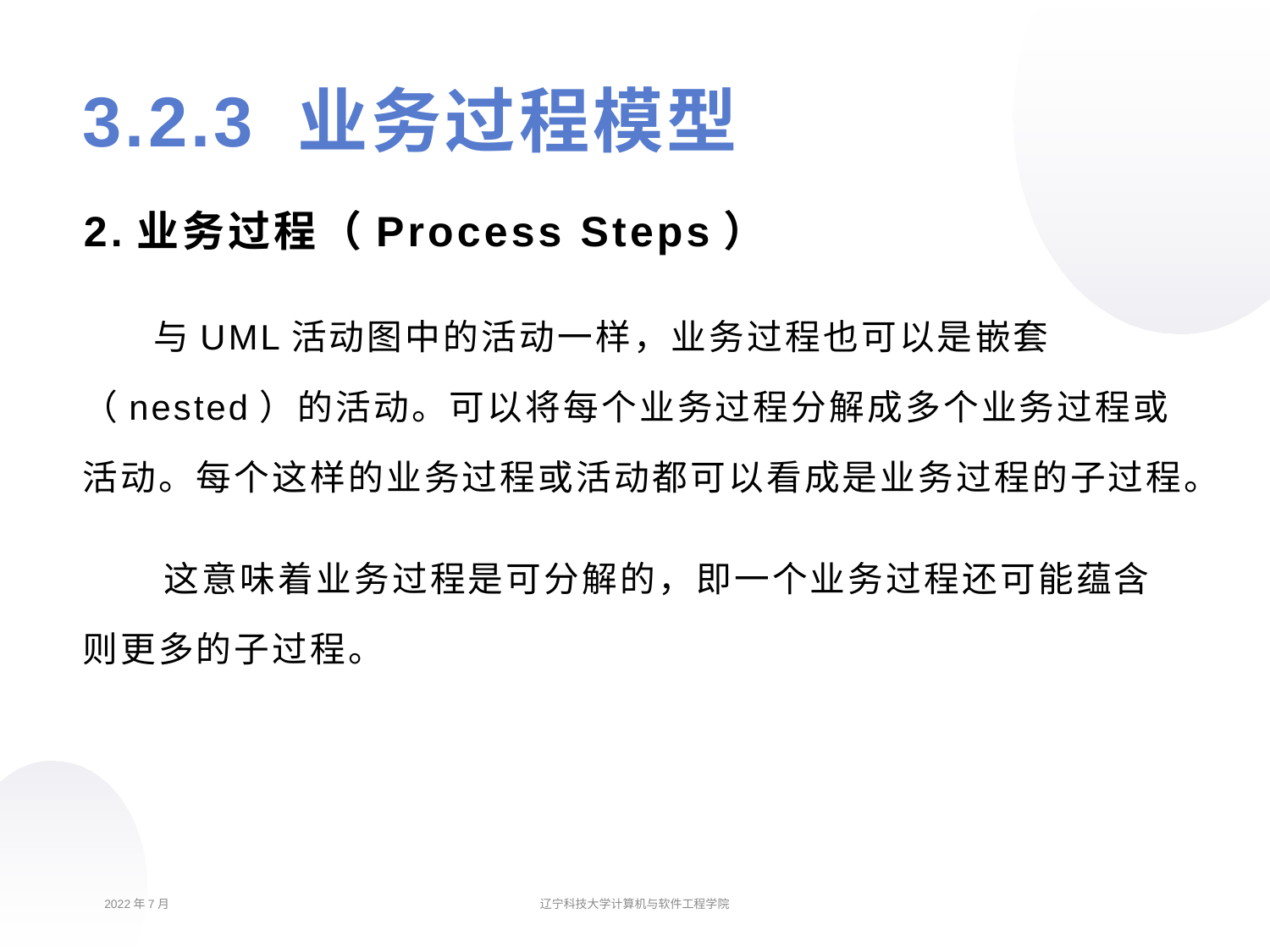

# 3.2.3 业务过程模型
2.业务过程（Process Steps）
      与UML活动图中的活动一样，业务过程也可以是嵌套（nested）的活动。可以将每个业务过程分解成多个业务过程或活动。每个这样的业务过程或活动都可以看成是业务过程的子过程。
       这意味着业务过程是可分解的，即一个业务过程还可能蕴含则更多的子过程。

2022年7月
辽宁科技大学计算机与软件工程学院
53